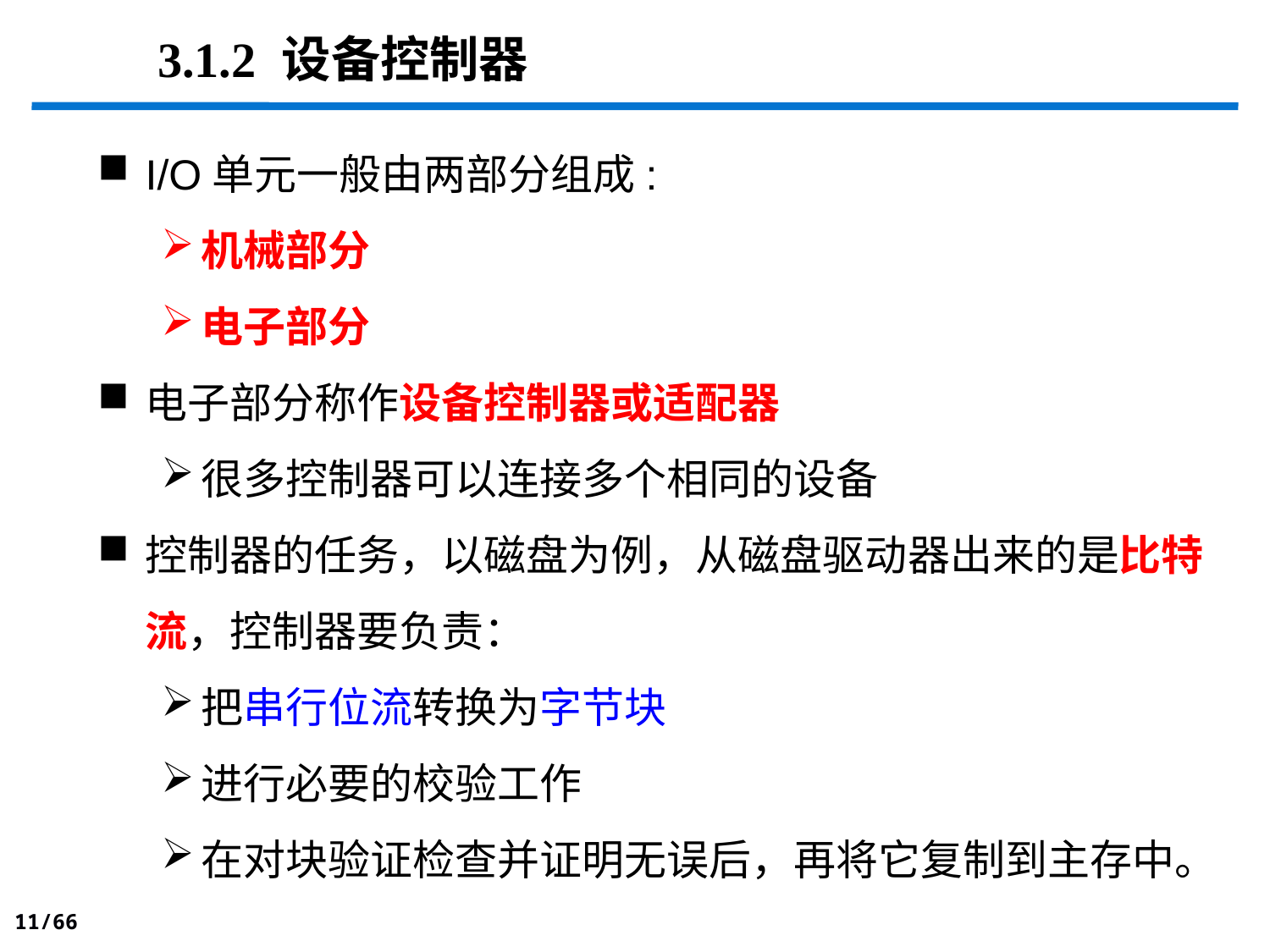

# 3.1.2 设备控制器
I/O单元一般由两部分组成:
机械部分
电子部分
电子部分称作设备控制器或适配器
很多控制器可以连接多个相同的设备
控制器的任务，以磁盘为例，从磁盘驱动器出来的是比特流，控制器要负责：
把串行位流转换为字节块
进行必要的校验工作
在对块验证检查并证明无误后，再将它复制到主存中。